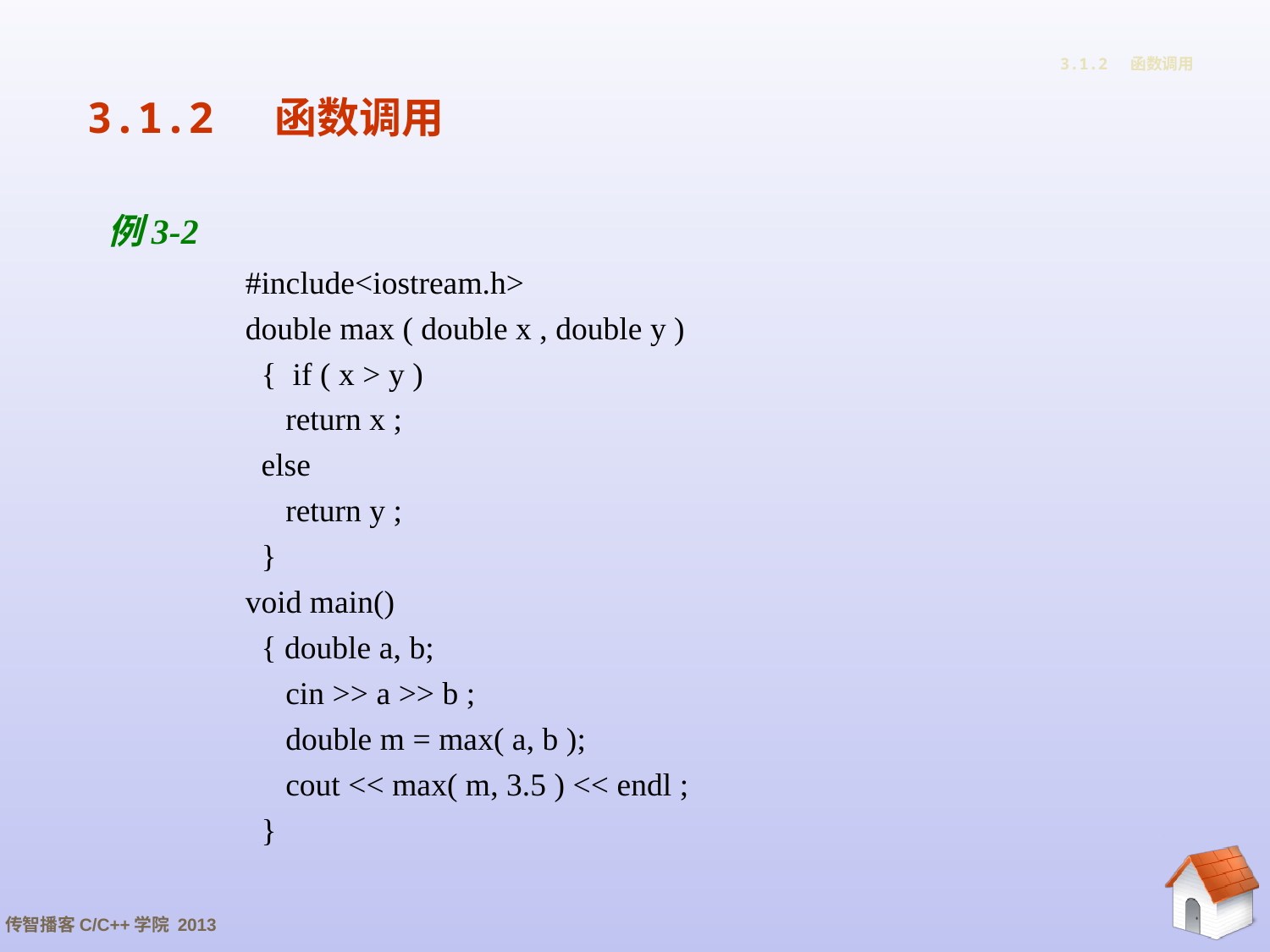

# 3.1.2  函数调用
3.1.2  函数调用
例3-2
#include<iostream.h>
double max ( double x , double y )
  {  if ( x > y )
     return x ;
  else
     return y ;
  }
void main()
  { double a, b;
     cin >> a >> b ;
     double m = max( a, b );
     cout << max( m, 3.5 ) << endl ;
  }